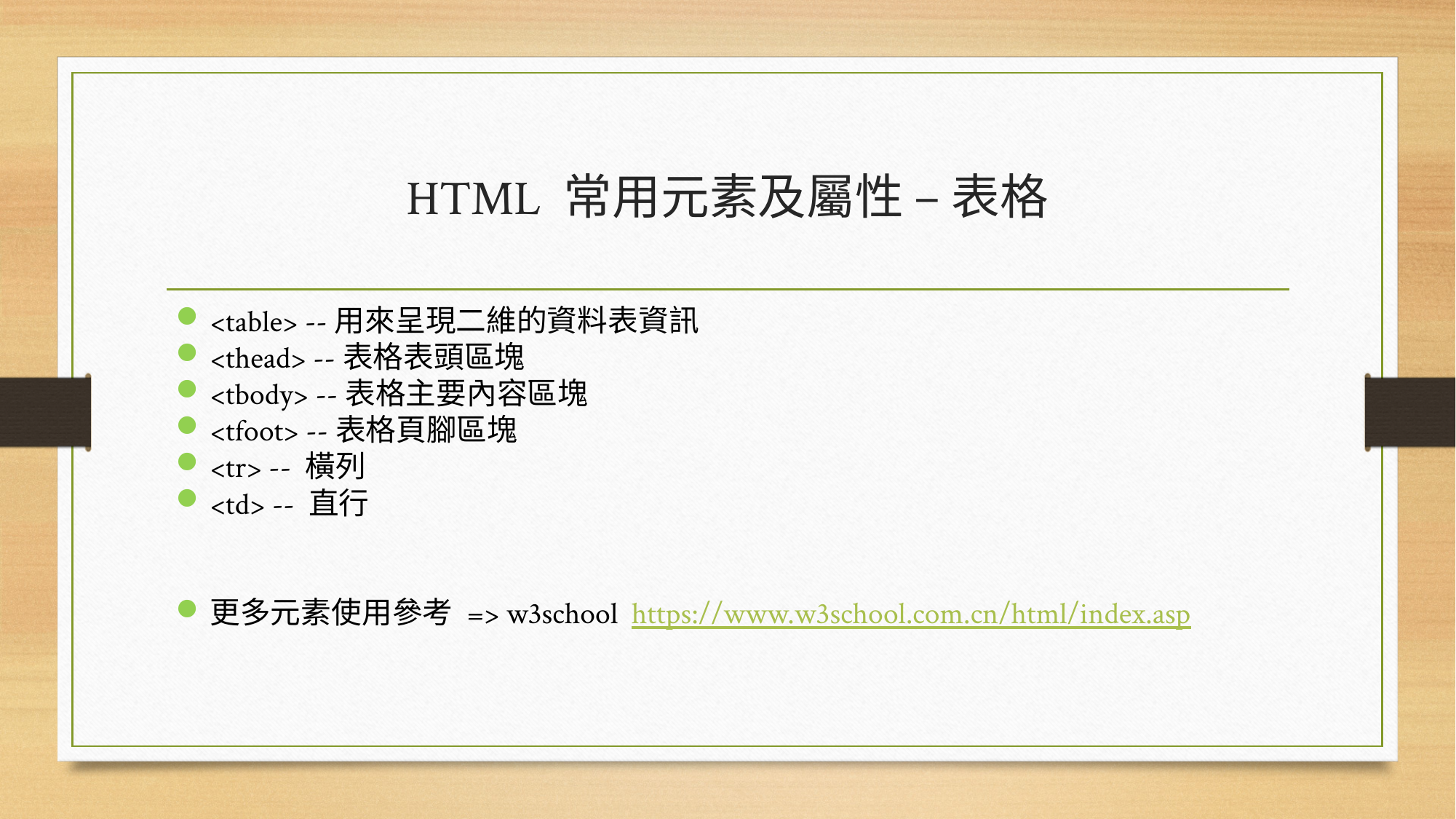

# HTML 常用元素及屬性 – 表格
<table> --用來呈現二維的資料表資訊
<thead> --表格表頭區塊
<tbody> --表格主要內容區塊
<tfoot> --表格頁腳區塊
<tr> -- 橫列
<td> -- 直行

更多元素使用參考 => w3school  https://www.w3school.com.cn/html/index.asp